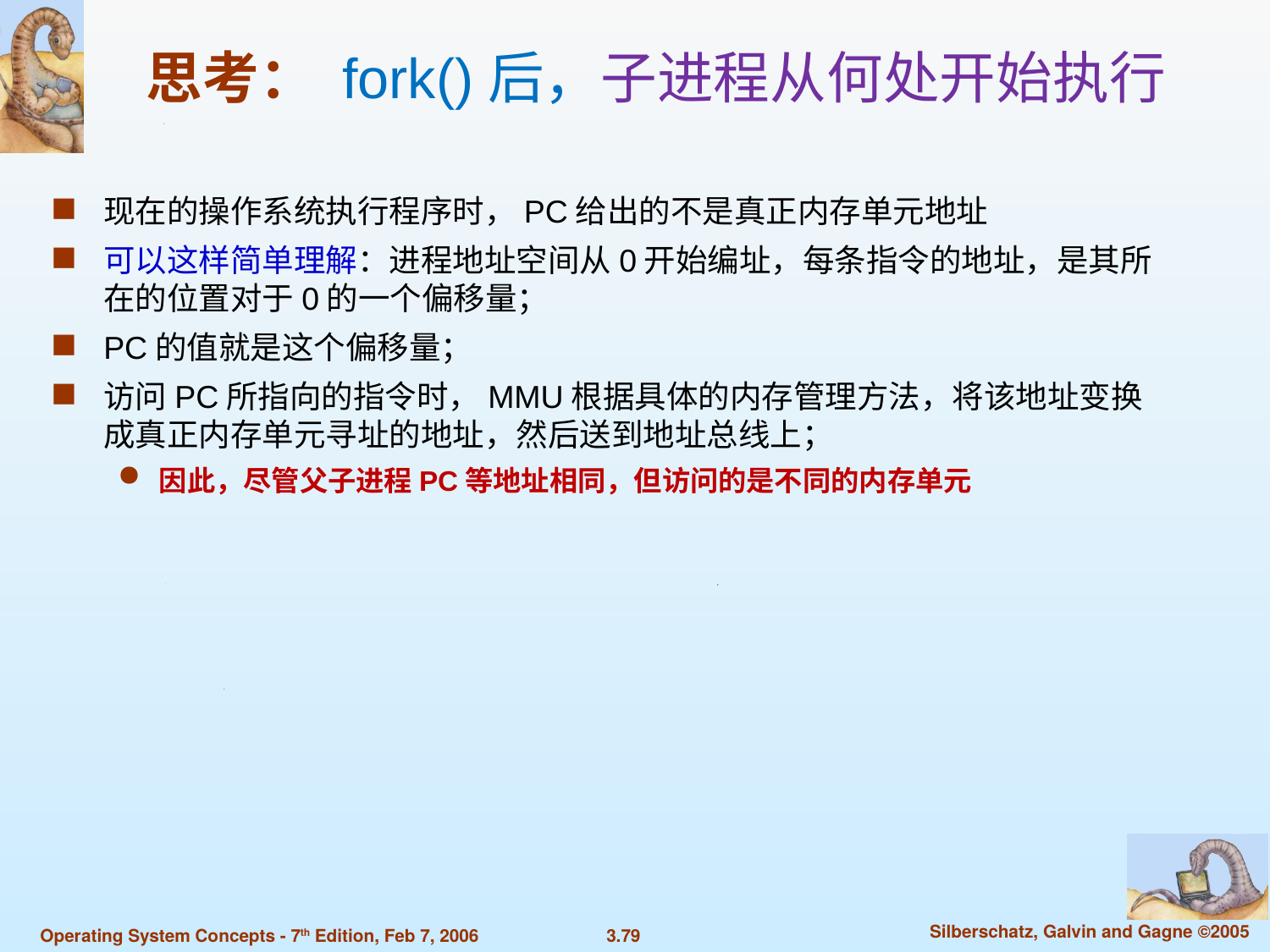

# 思考： fork()后，子进程从何处开始执行
现在的操作系统执行程序时，PC给出的不是真正内存单元地址
可以这样简单理解：进程地址空间从0开始编址，每条指令的地址，是其所在的位置对于0的一个偏移量；
PC的值就是这个偏移量；
访问PC所指向的指令时，MMU根据具体的内存管理方法，将该地址变换成真正内存单元寻址的地址，然后送到地址总线上；
因此，尽管父子进程PC等地址相同，但访问的是不同的内存单元